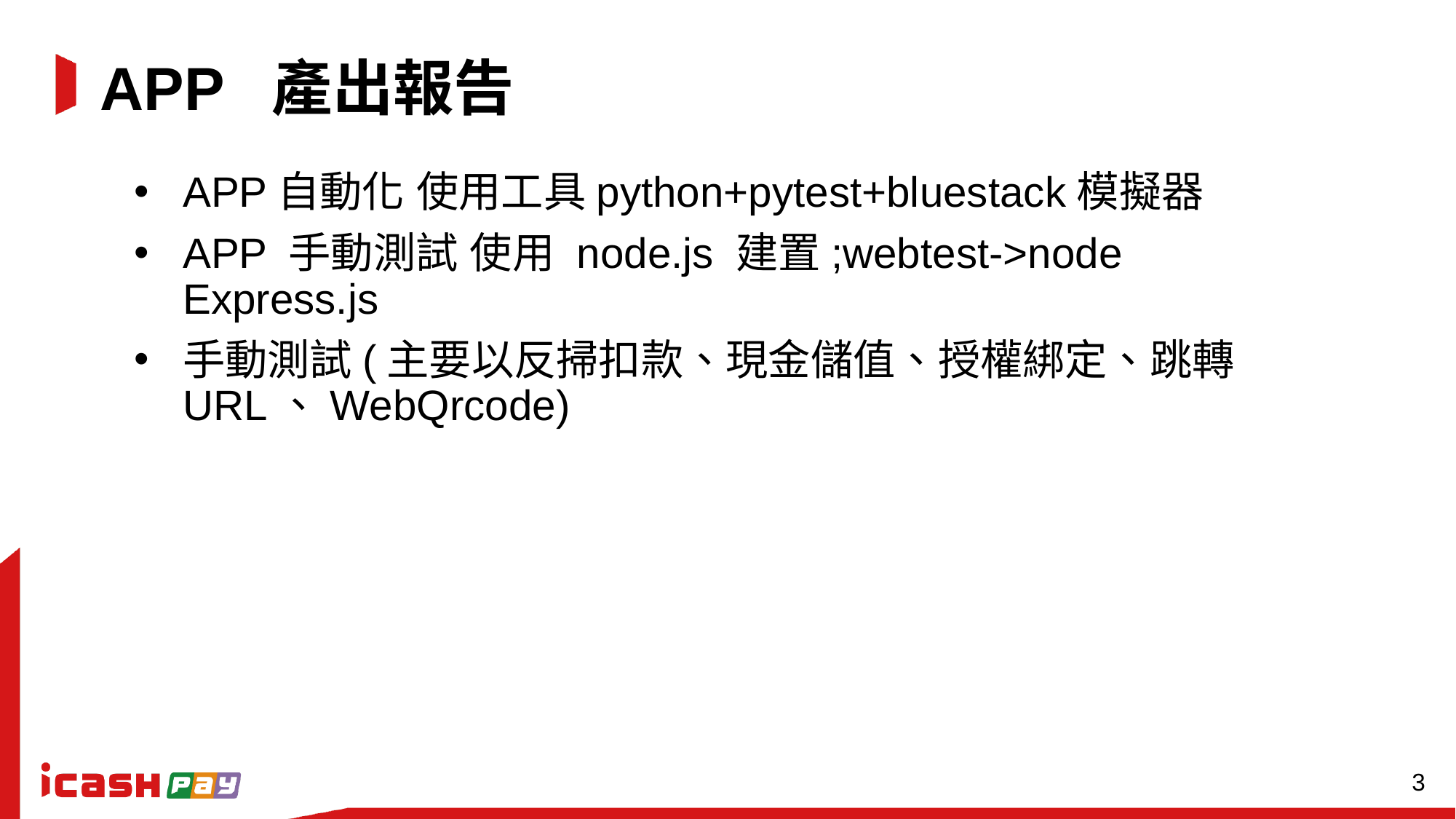

# APP  產出報告
APP自動化 使用工具python+pytest+bluestack模擬器
APP 手動測試 使用 node.js 建置;webtest->node Express.js
手動測試(主要以反掃扣款、現金儲值、授權綁定、跳轉URL、WebQrcode)